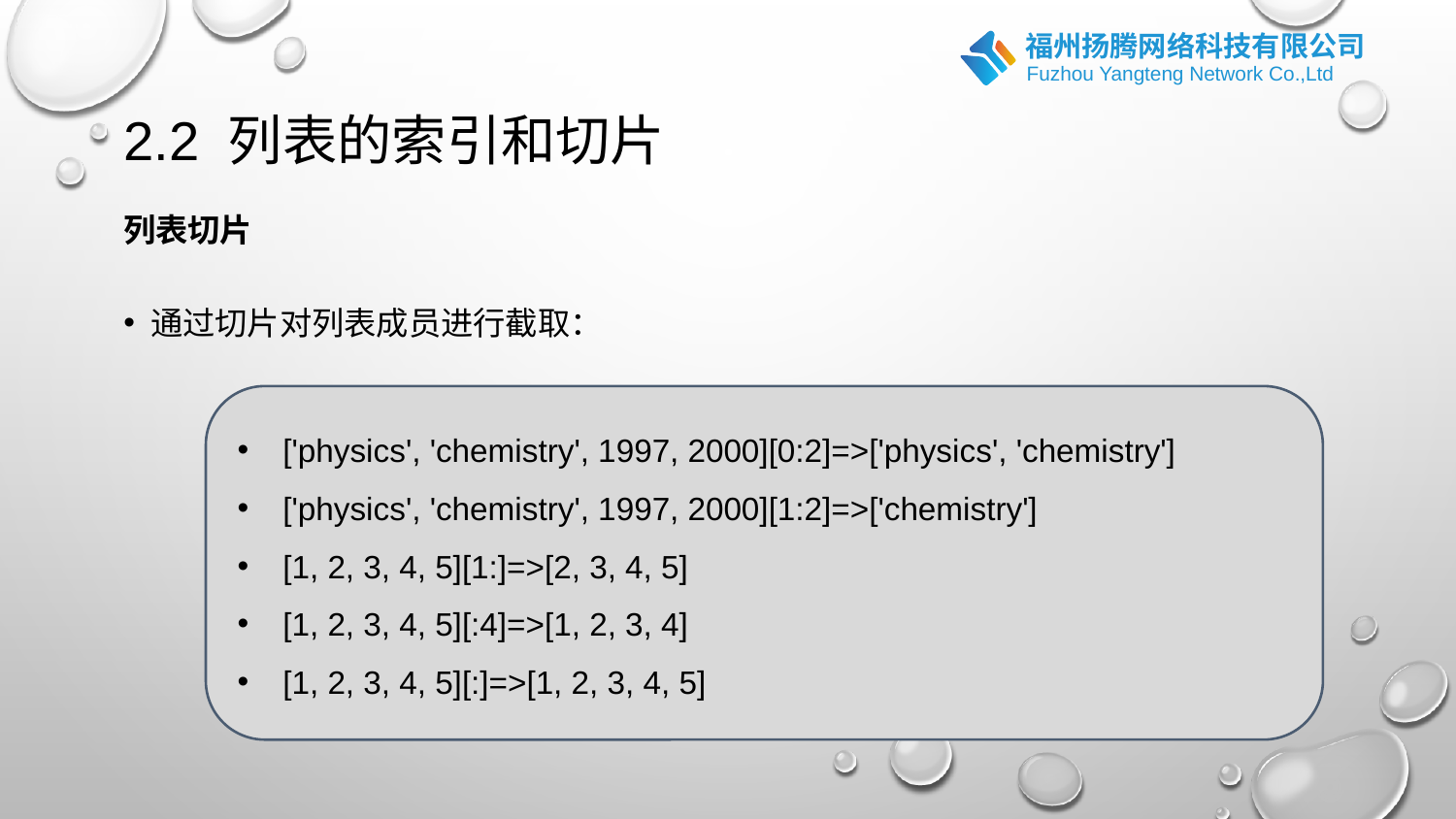

# 2.2 列表的索引和切片
列表切片
通过切片对列表成员进行截取：

['physics', 'chemistry', 1997, 2000][0:2]=>['physics', 'chemistry']
['physics', 'chemistry', 1997, 2000][1:2]=>['chemistry']
[1, 2, 3, 4, 5][1:]=>[2, 3, 4, 5]
[1, 2, 3, 4, 5][:4]=>[1, 2, 3, 4]
[1, 2, 3, 4, 5][:]=>[1, 2, 3, 4, 5]